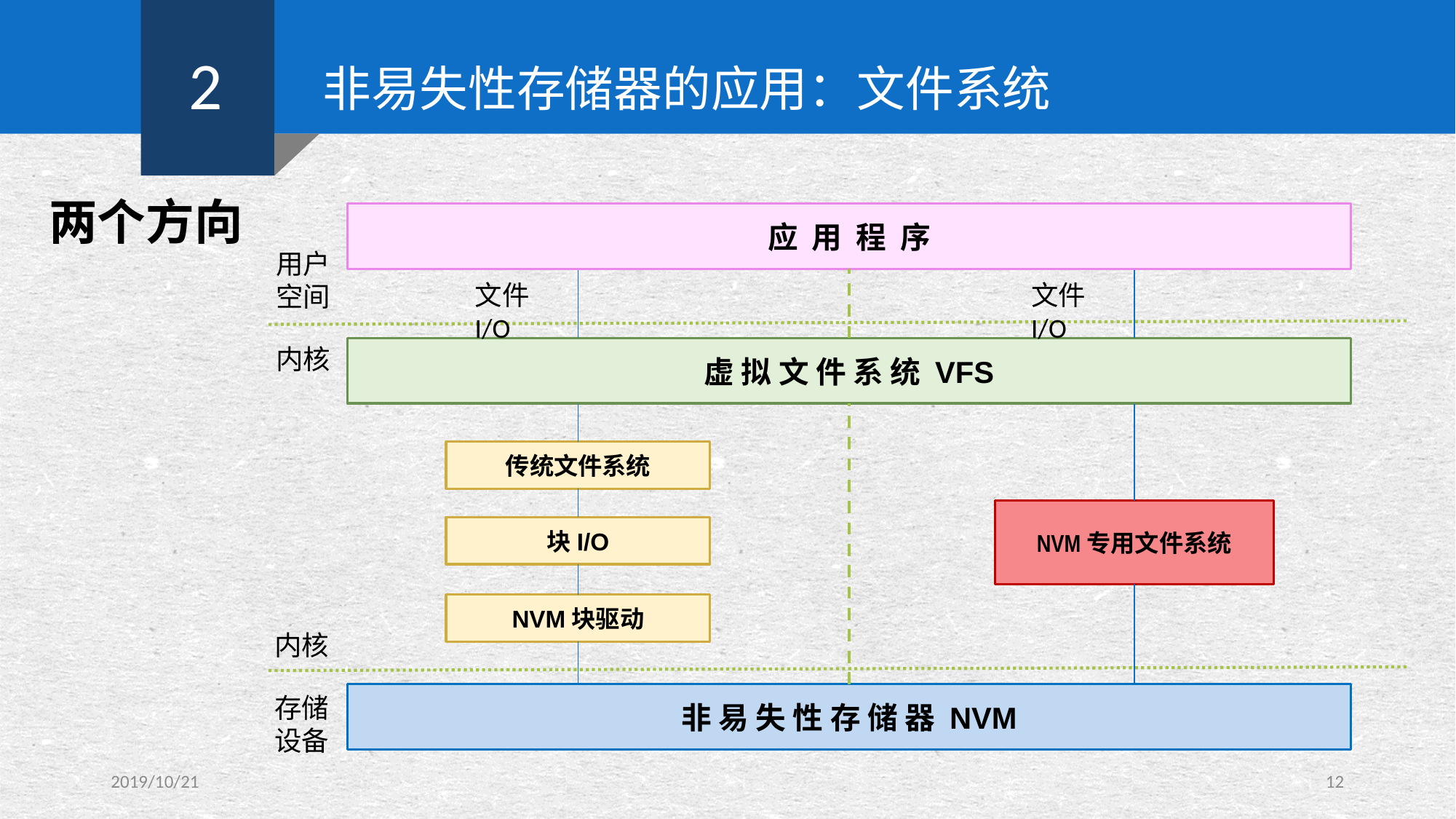

2
非易失性存储器的应用：文件系统

两个方向

应  用  程  序

用户空间
文件I/O
文件I/O
内核

虚 拟 文 件 系 统 VFS

传统文件系统

NVM专用文件系统

块I/O

NVM块驱动

内核

非 易 失 性 存 储 器 NVM

存储设备
2019/10/21
12